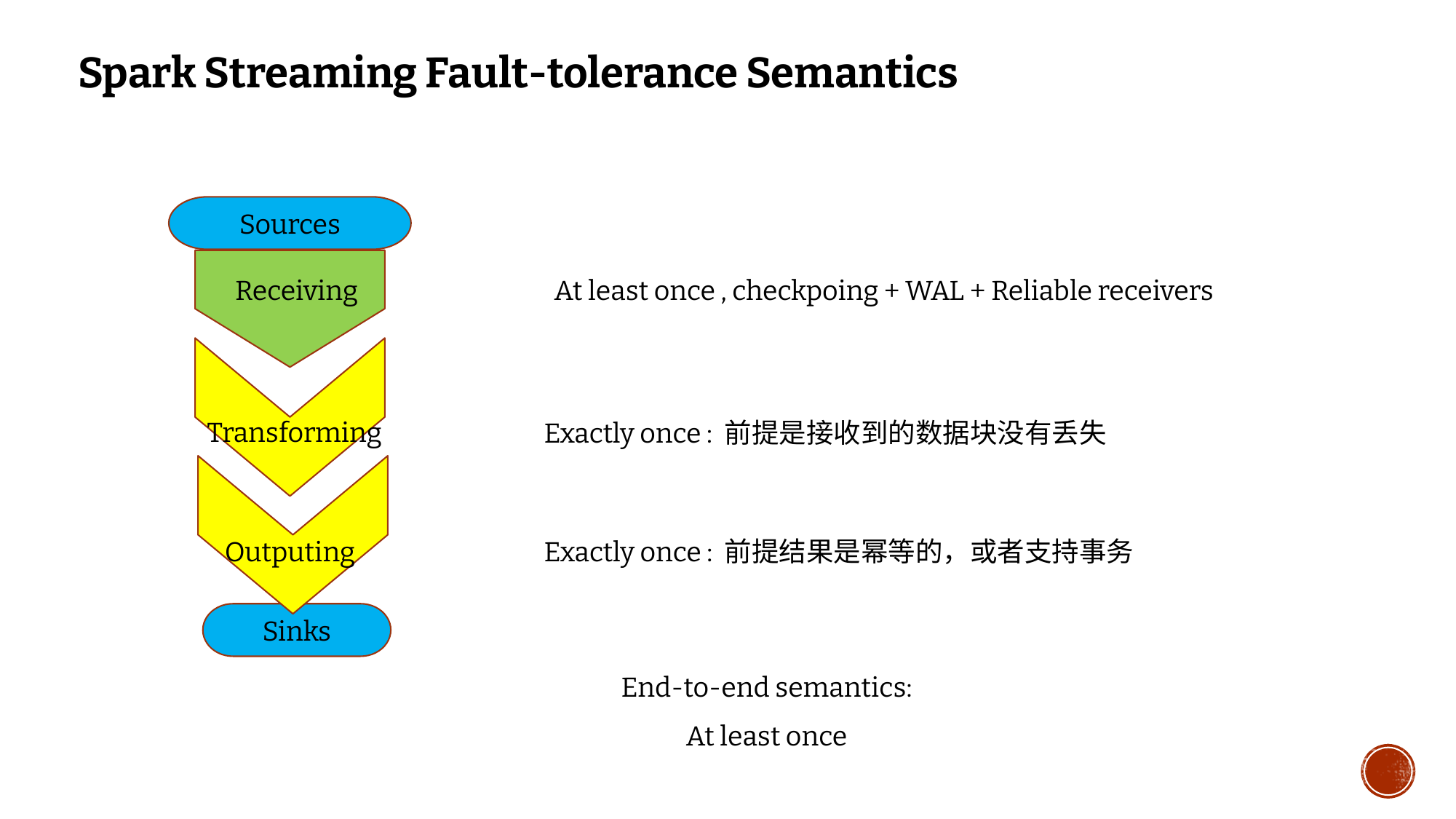

Spark Streaming Fault-tolerance Semantics
Sources

Receiving
At least once , checkpoing + WAL + Reliable receivers

Transforming
Exactly once : 前提是接收到的数据块没有丢失

Outputing
Exactly once : 前提结果是幂等的，或者支持事务
Sinks
End-to-end semantics:
At least once